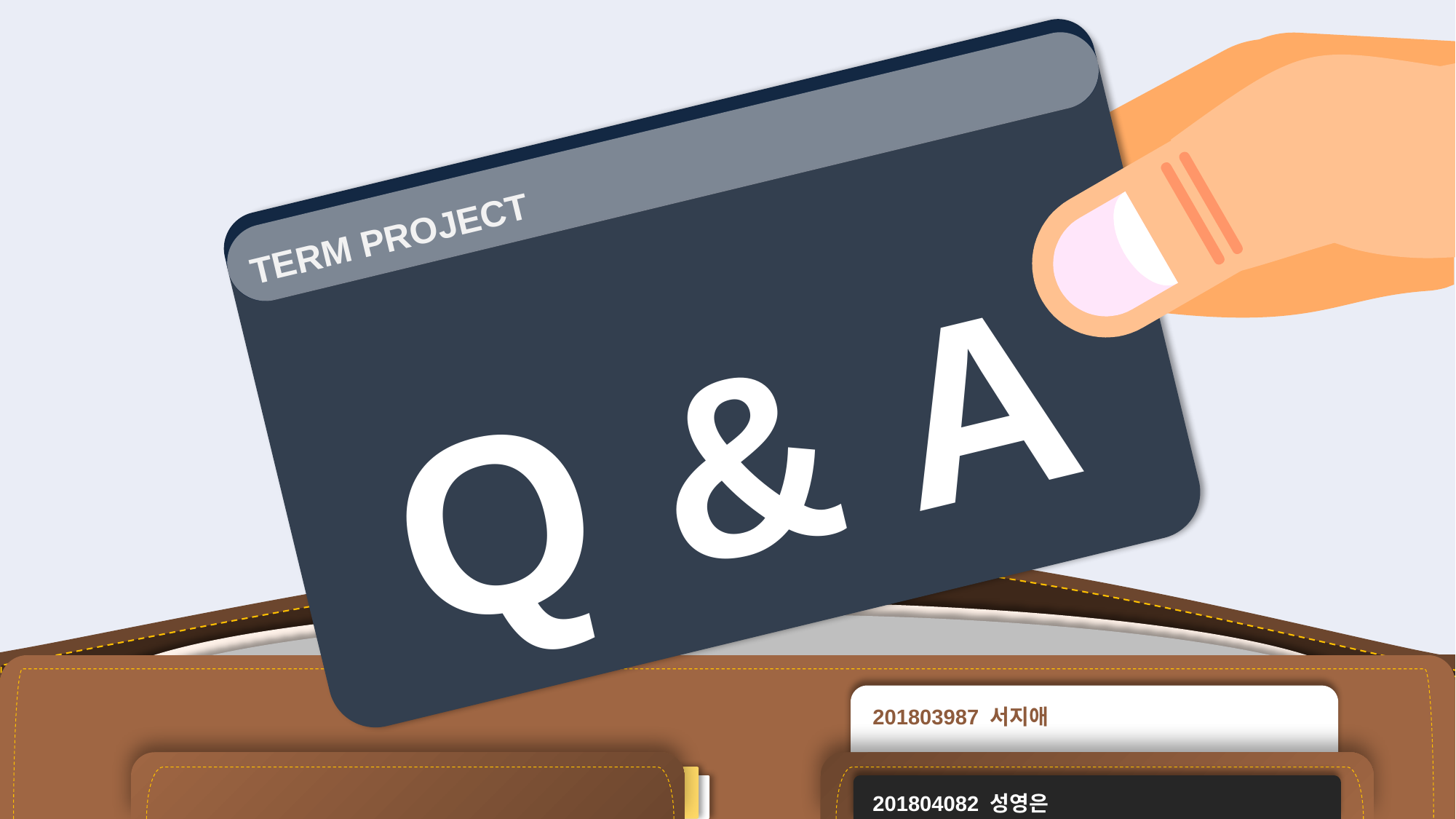

Q & A
TERM PROJECT

201803987 서지애

201804082 성영은